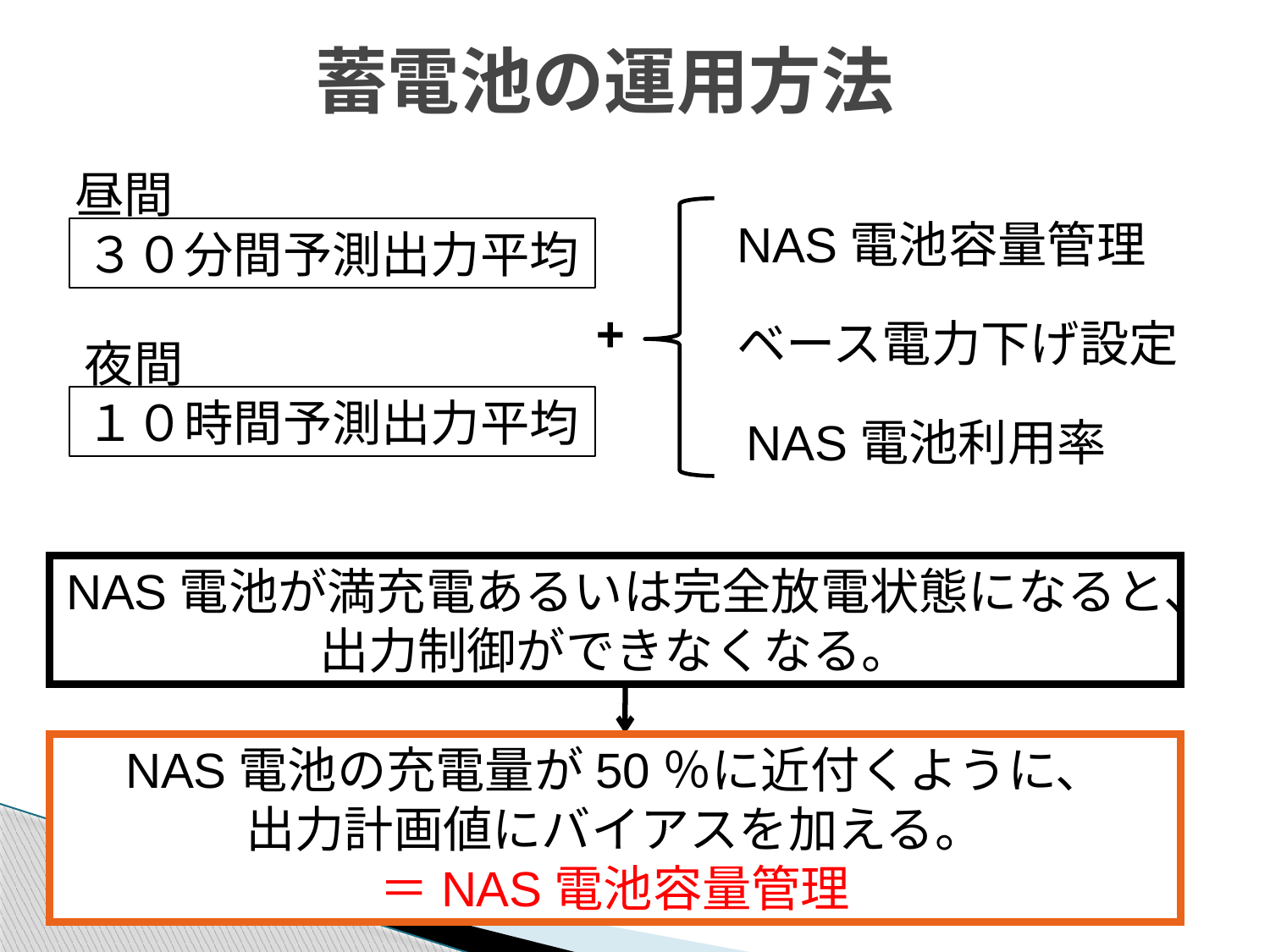

# 蓄電池の運用方法
昼間

NAS電池容量管理
３０分間予測出力平均
+
ベース電力下げ設定
夜間
１０時間予測出力平均
NAS電池利用率
NAS電池が満充電あるいは完全放電状態になると、出力制御ができなくなる。
NAS電池の充電量が50％に近付くように、
出力計画値にバイアスを加える。
＝NAS電池容量管理